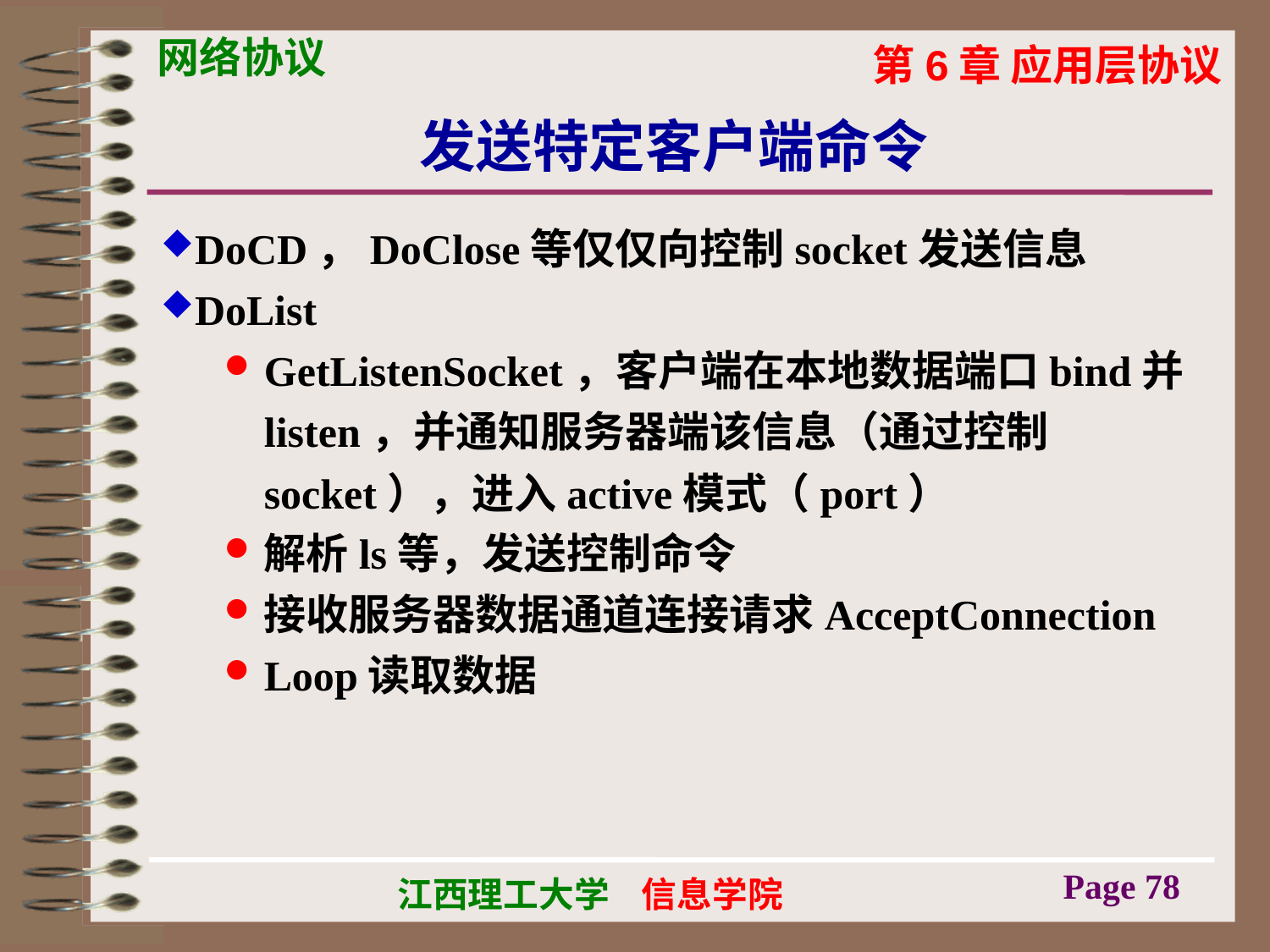

# 发送特定客户端命令
DoCD，DoClose等仅仅向控制socket发送信息
DoList
GetListenSocket，客户端在本地数据端口bind并listen，并通知服务器端该信息（通过控制socket），进入active模式（port）
解析ls等，发送控制命令
接收服务器数据通道连接请求AcceptConnection
Loop读取数据

Page 78